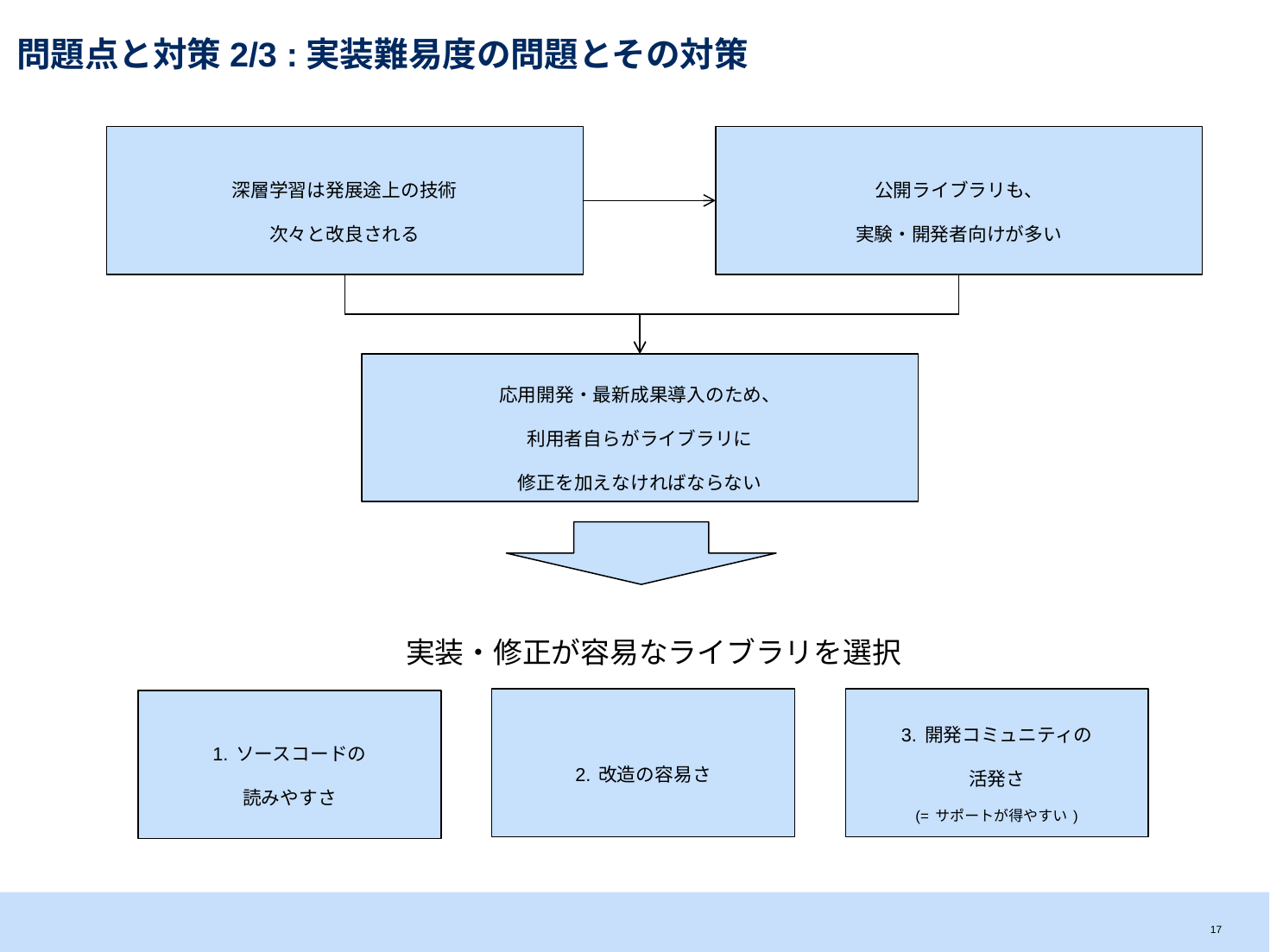

# 問題点と対策2/3 :実装難易度の問題とその対策
公開ライブラリも、
実験・開発者向けが多い
深層学習は発展途上の技術
次々と改良される
応用開発・最新成果導入のため、
利用者自らがライブラリに
修正を加えなければならない

実装・修正が容易なライブラリを選択
2.改造の容易さ
3.開発コミュニティの
活発さ
(=サポートが得やすい)
1.ソースコードの
読みやすさ
17